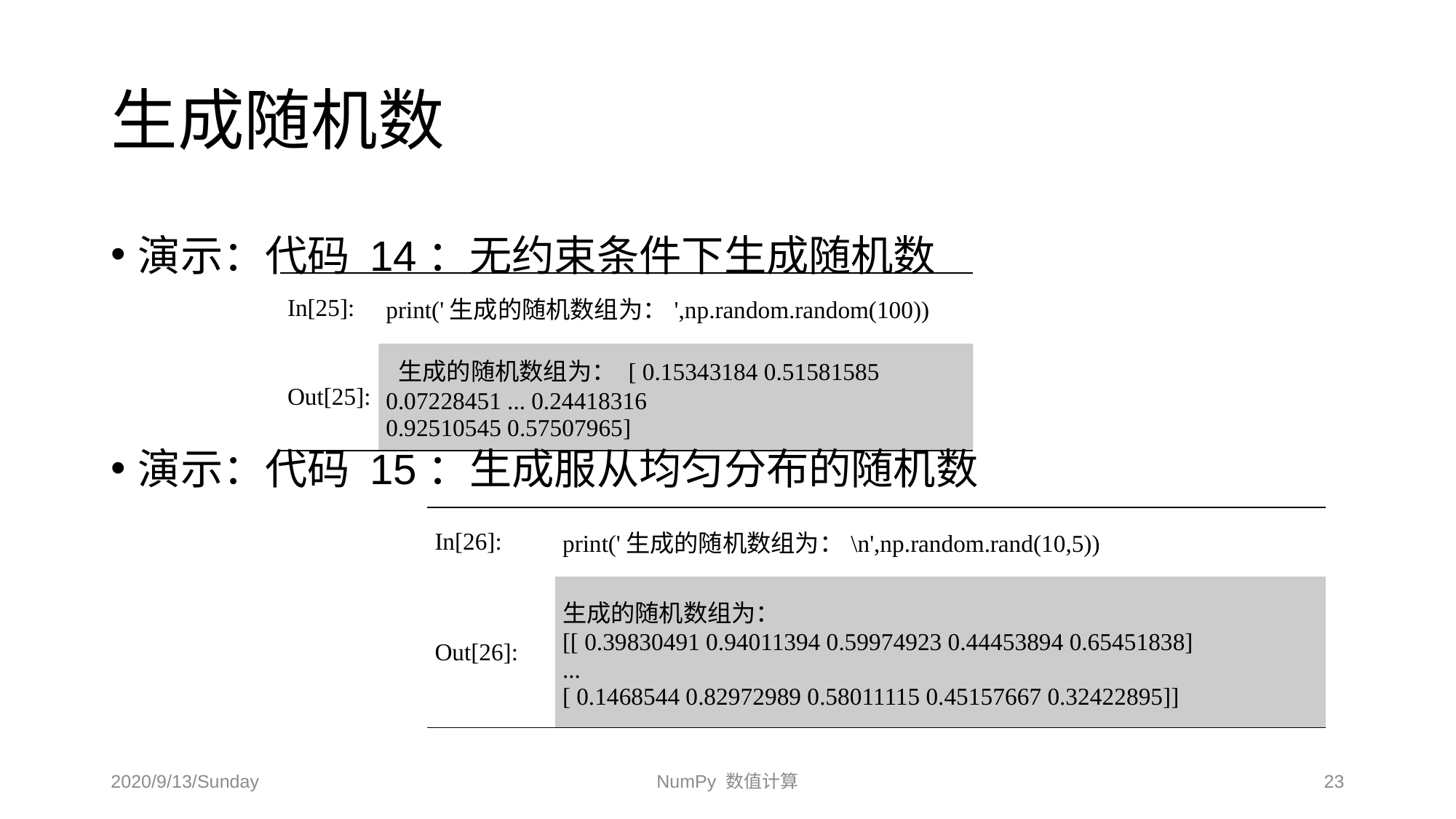

# 生成随机数
演示：代码 14：无约束条件下生成随机数

演示：代码 15：生成服从均匀分布的随机数
| In[25]: | print('生成的随机数组为：',np.random.random(100)) |
| --- | --- |
| Out[25]: | 生成的随机数组为： [ 0.15343184 0.51581585 0.07228451 ... 0.24418316 0.92510545 0.57507965] |
| In[26]: | print('生成的随机数组为：\n',np.random.rand(10,5)) |
| --- | --- |
| Out[26]: | 生成的随机数组为： [[ 0.39830491 0.94011394 0.59974923 0.44453894 0.65451838] ... [ 0.1468544 0.82972989 0.58011115 0.45157667 0.32422895]] |
2020/9/13/Sunday
NumPy 数值计算
23